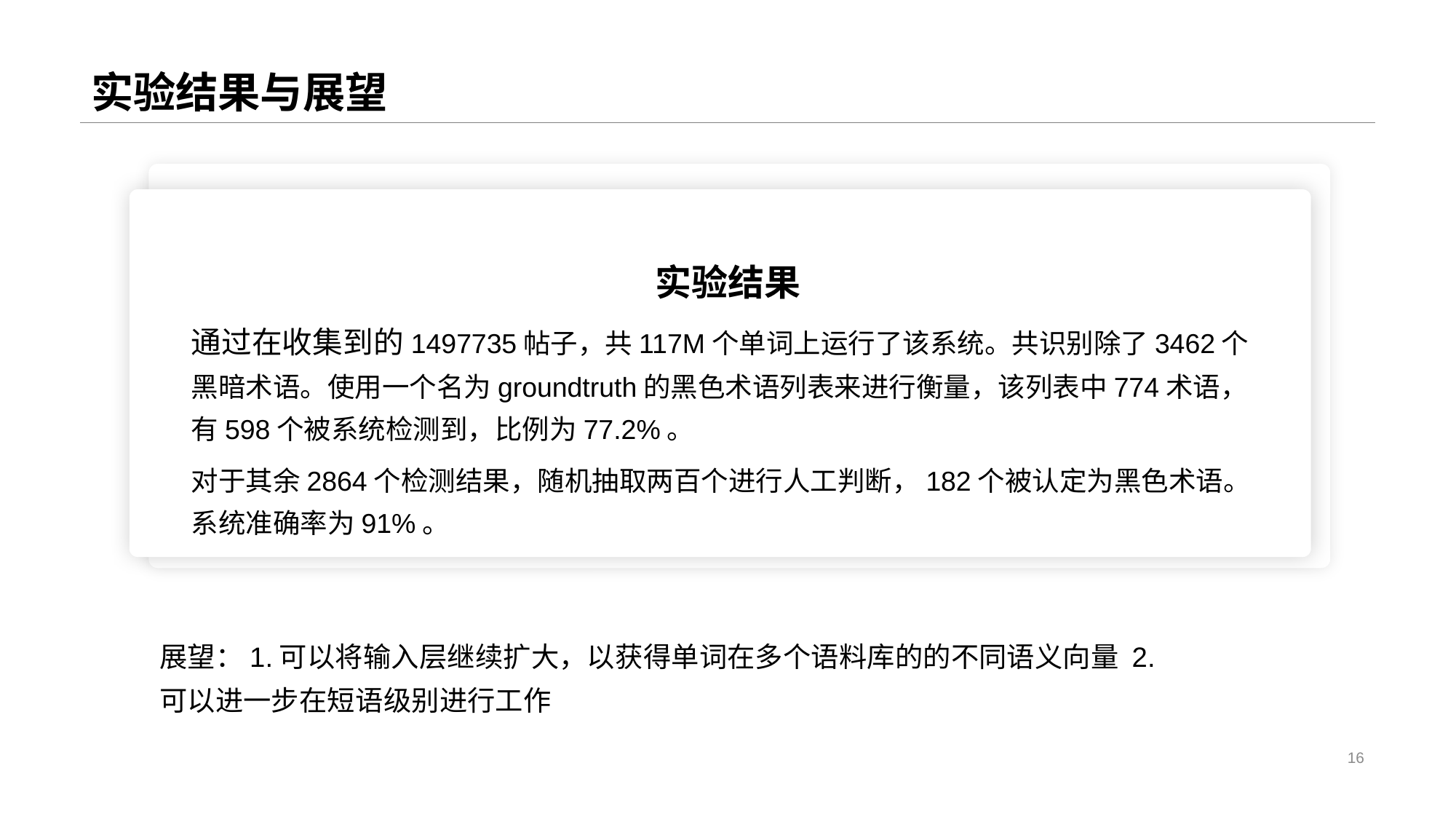

# 实验结果与展望

实验结果
通过在收集到的1497735帖子，共117M个单词上运行了该系统。共识别除了3462个黑暗术语。使用一个名为groundtruth的黑色术语列表来进行衡量，该列表中774术语，有598个被系统检测到，比例为77.2%。
对于其余2864个检测结果，随机抽取两百个进行人工判断，182个被认定为黑色术语。系统准确率为91%。

展望：1.可以将输入层继续扩大，以获得单词在多个语料库的的不同语义向量 2.可以进一步在短语级别进行工作
16